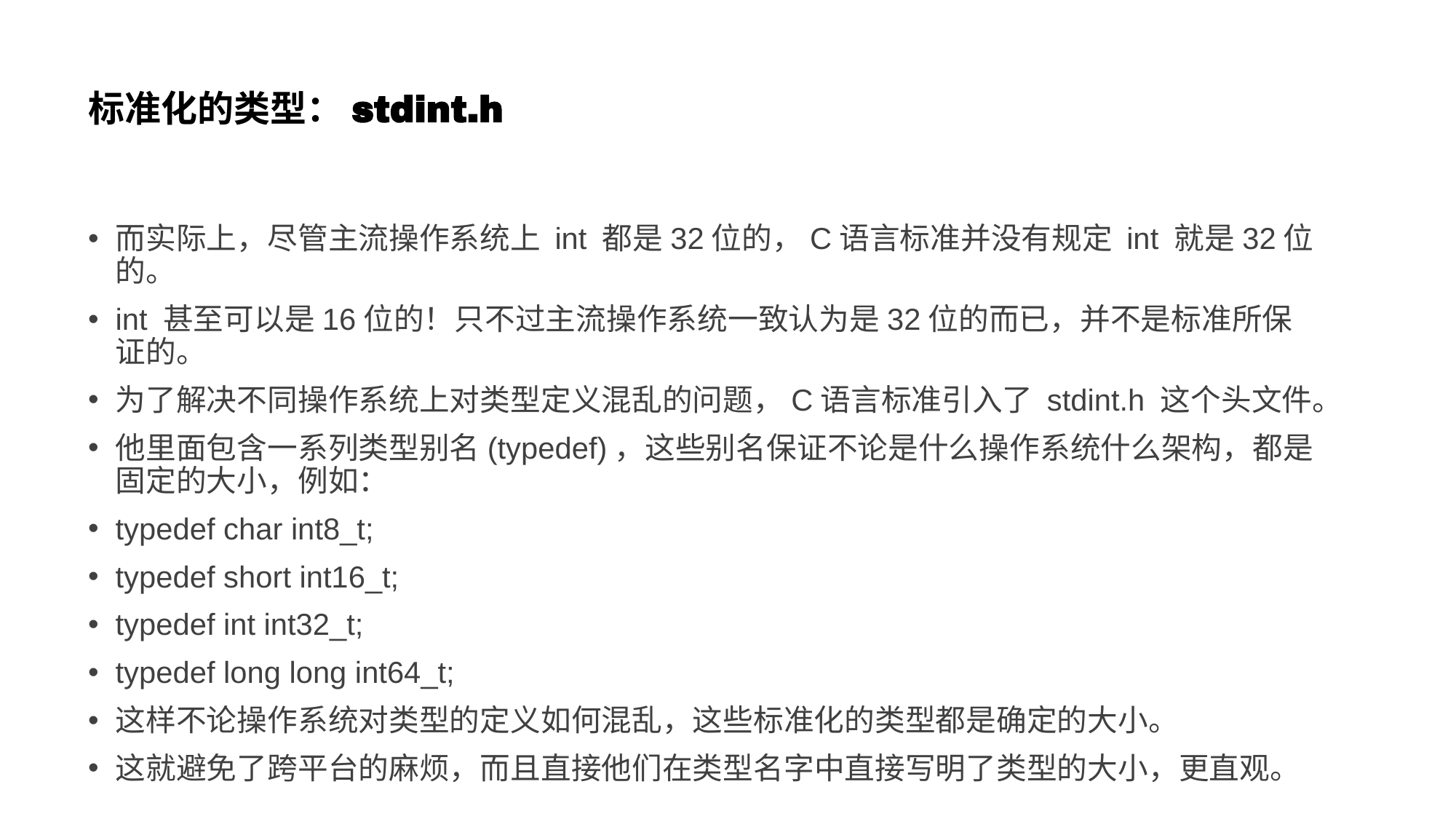

# 标准化的类型：stdint.h
而实际上，尽管主流操作系统上 int 都是32位的，C语言标准并没有规定 int 就是32位的。
int 甚至可以是16位的！只不过主流操作系统一致认为是32位的而已，并不是标准所保证的。
为了解决不同操作系统上对类型定义混乱的问题，C语言标准引入了 stdint.h 这个头文件。
他里面包含一系列类型别名(typedef)，这些别名保证不论是什么操作系统什么架构，都是固定的大小，例如：
typedef char int8_t;
typedef short int16_t;
typedef int int32_t;
typedef long long int64_t;
这样不论操作系统对类型的定义如何混乱，这些标准化的类型都是确定的大小。
这就避免了跨平台的麻烦，而且直接他们在类型名字中直接写明了类型的大小，更直观。